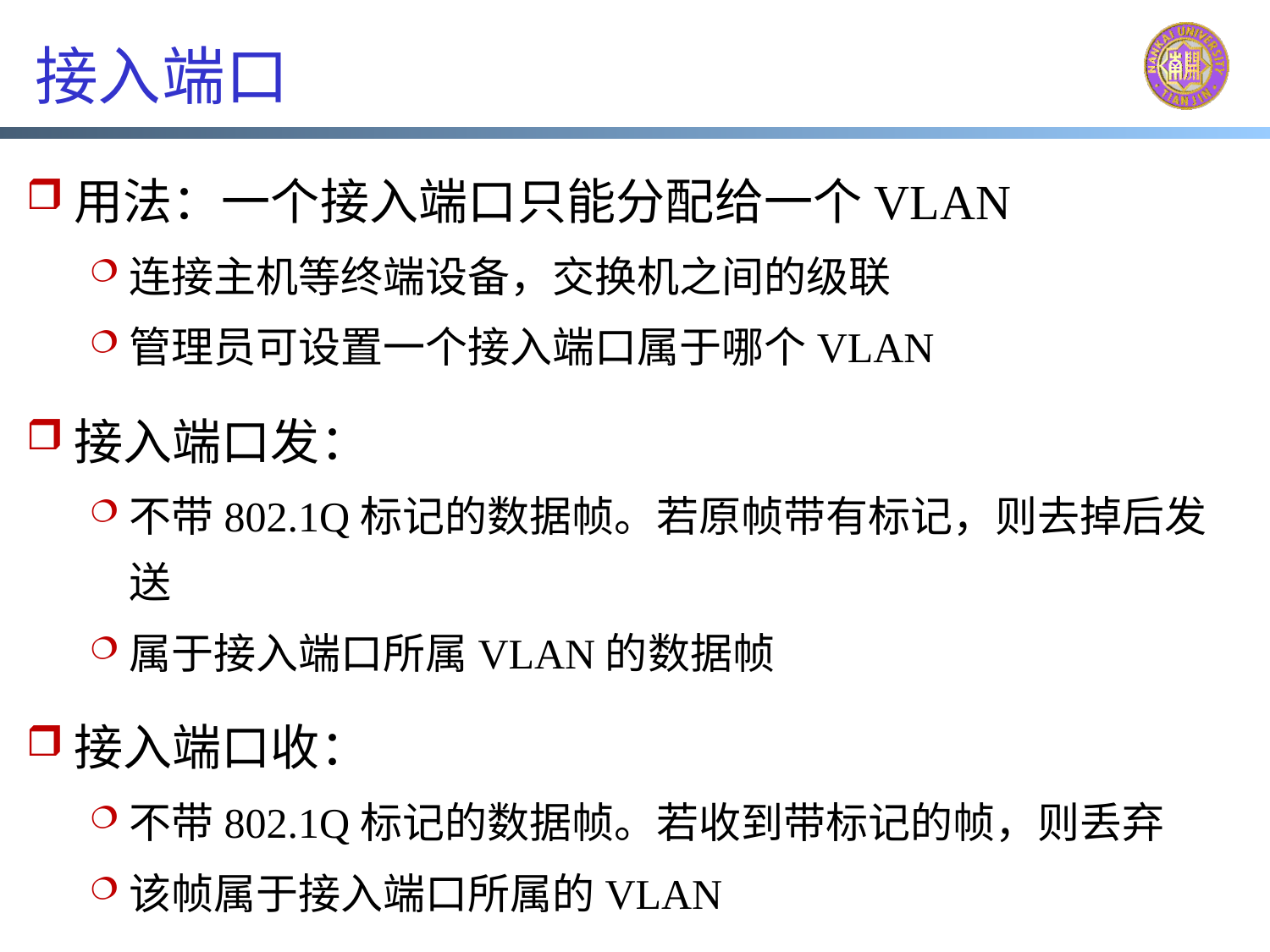

# 接入端口
用法：一个接入端口只能分配给一个VLAN
连接主机等终端设备，交换机之间的级联
管理员可设置一个接入端口属于哪个VLAN
接入端口发：
不带802.1Q标记的数据帧。若原帧带有标记，则去掉后发送
属于接入端口所属VLAN的数据帧
接入端口收：
不带802.1Q标记的数据帧。若收到带标记的帧，则丢弃
该帧属于接入端口所属的VLAN